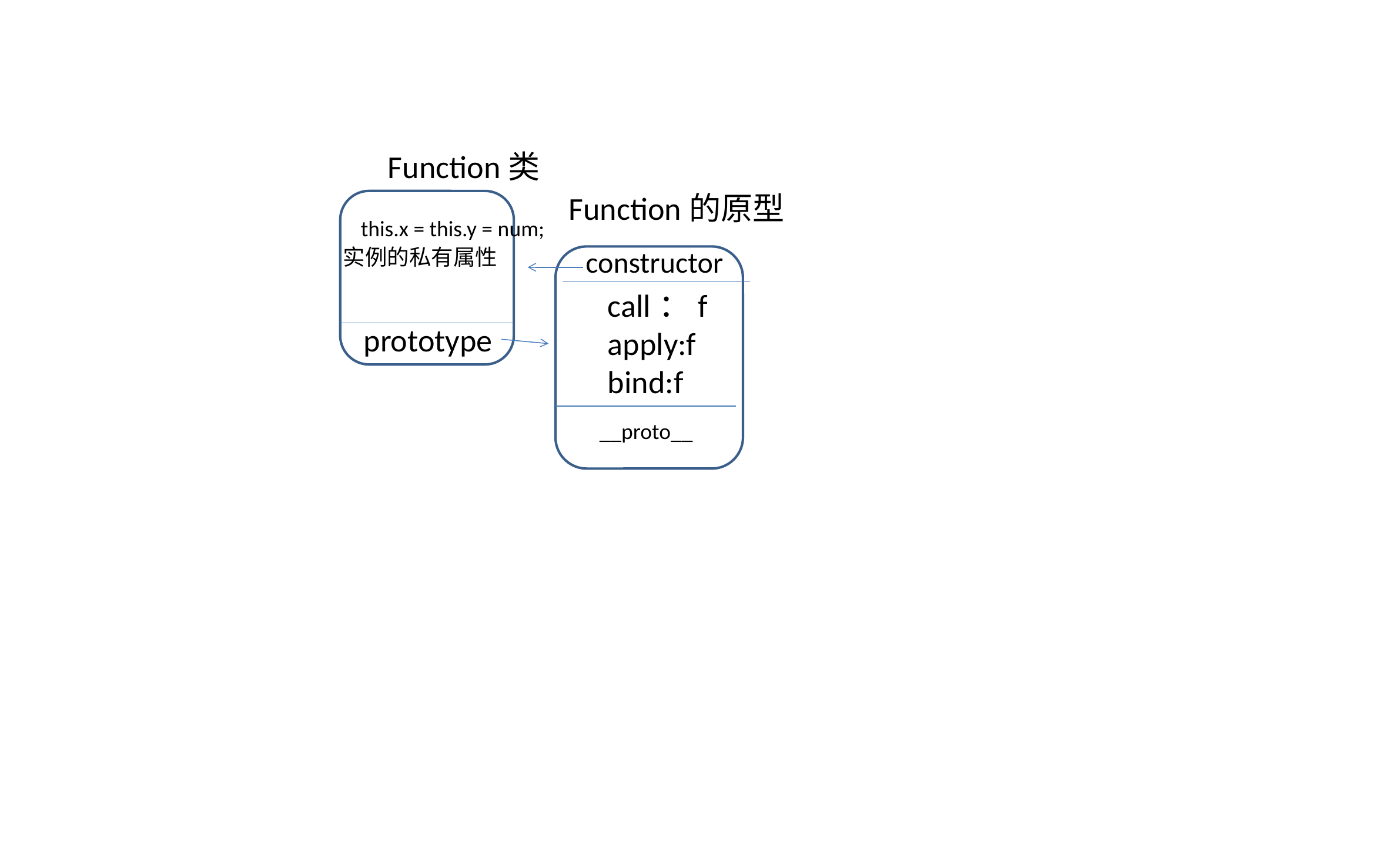

Function类
Function的原型

   this.x = this.y = num;
实例的私有属性
constructor

call：f
apply:f
bind:f
prototype
__proto__